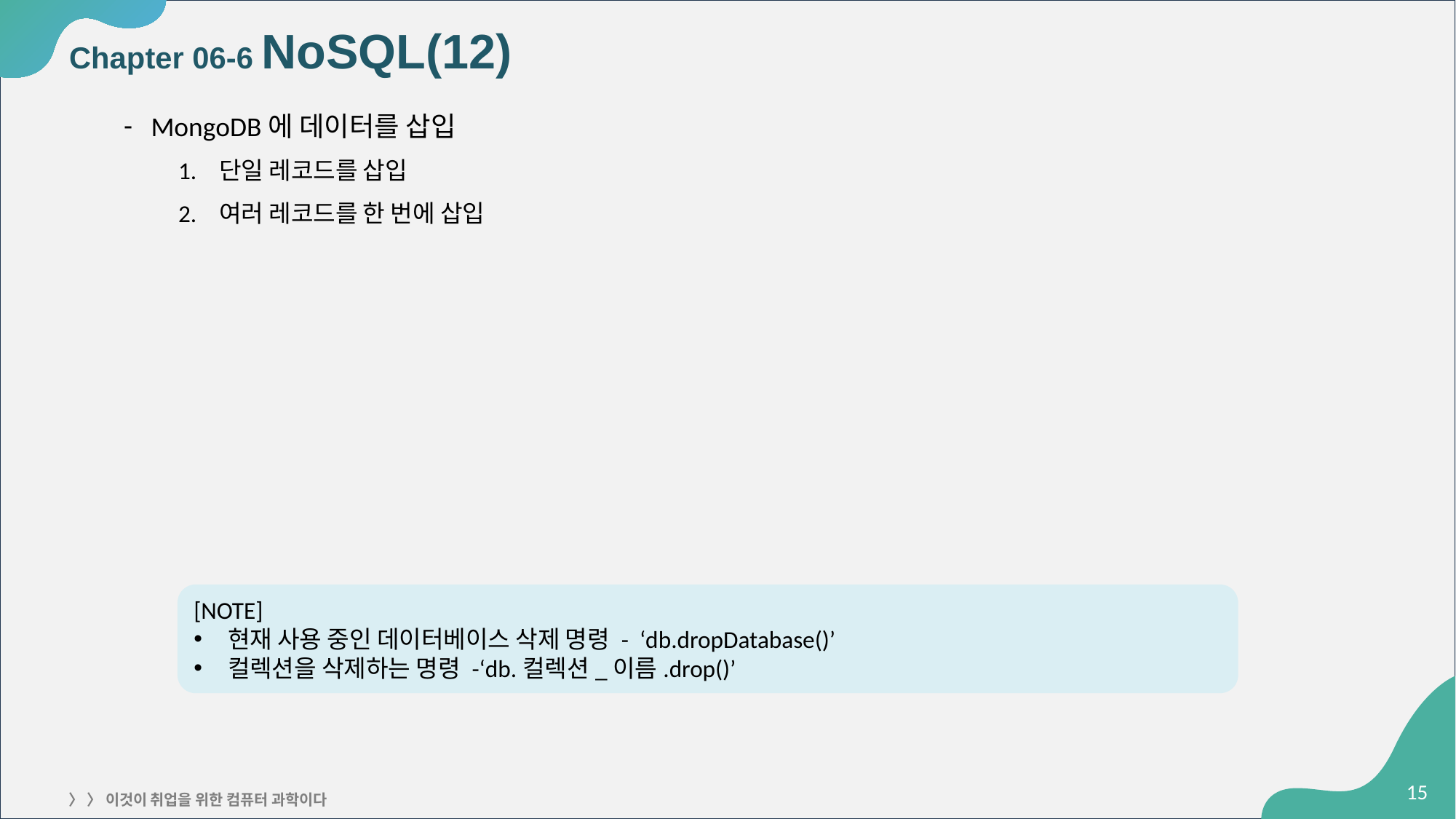

# Chapter 06-6 NoSQL(12)
MongoDB에 데이터를 삽입
단일 레코드를 삽입
여러 레코드를 한 번에 삽입
[NOTE]
현재 사용 중인 데이터베이스 삭제 명령 -  ‘db.dropDatabase()’
컬렉션을 삭제하는 명령 -‘db.컬렉션_이름.drop()’
15
〉 〉 이것이 취업을 위한 컴퓨터 과학이다